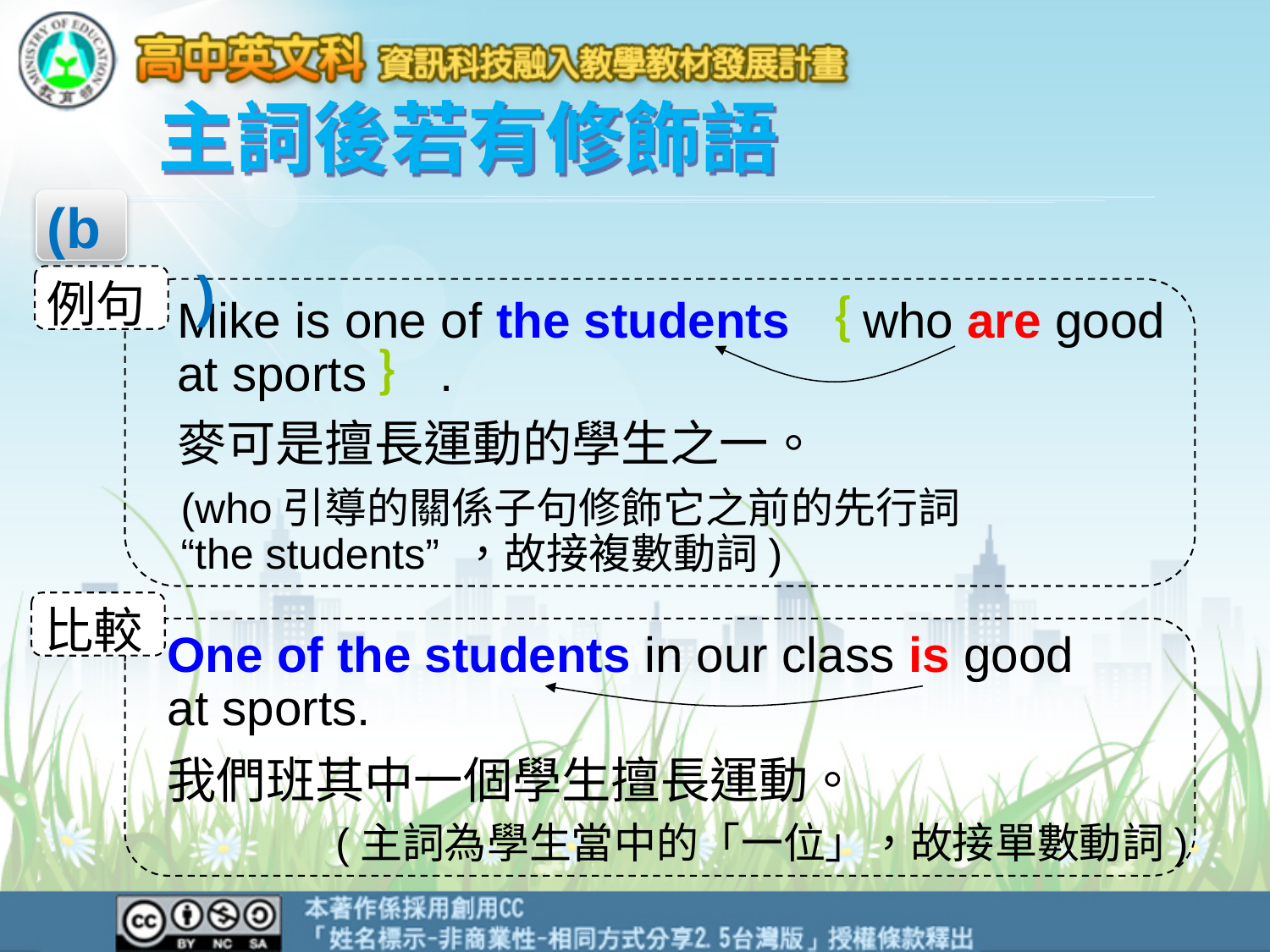

主詞後若有修飾語
(b)

例句

Mike is one of the students｛who are good
at sports｝.

麥可是擅長運動的學生之一。

(who引導的關係子句修飾它之前的先行詞
“the students” ，故接複數動詞)

比較

One of the students in our class is good
at sports.

我們班其中一個學生擅長運動。

 (主詞為學生當中的「一位」，故接單數動詞)